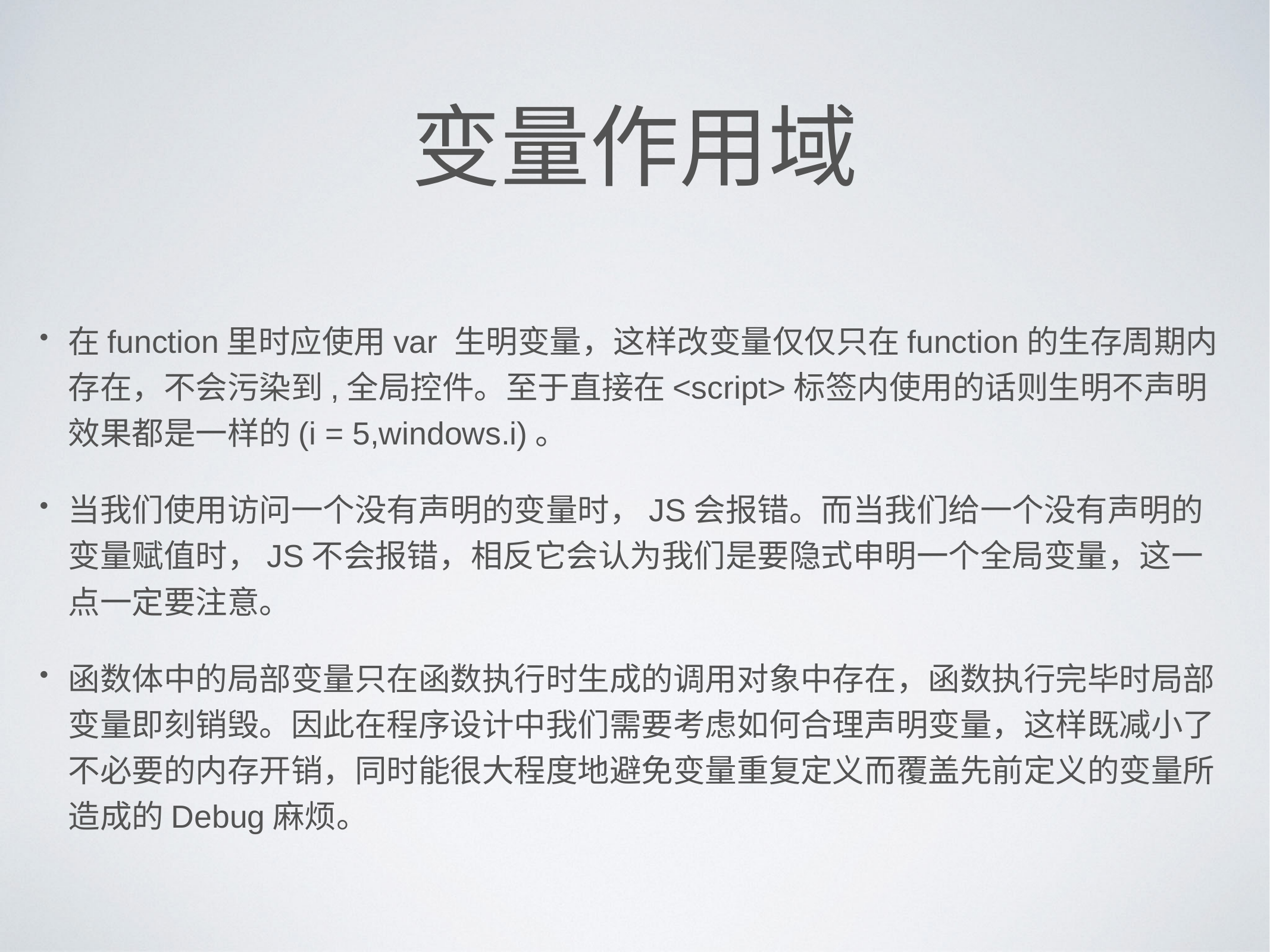

# 变量作用域
在function里时应使用var 生明变量，这样改变量仅仅只在function的生存周期内存在，不会污染到,全局控件。至于直接在<script>标签内使用的话则生明不声明效果都是一样的(i = 5,windows.i)。
当我们使用访问一个没有声明的变量时，JS会报错。而当我们给一个没有声明的变量赋值时，JS不会报错，相反它会认为我们是要隐式申明一个全局变量，这一点一定要注意。
函数体中的局部变量只在函数执行时生成的调用对象中存在，函数执行完毕时局部变量即刻销毁。因此在程序设计中我们需要考虑如何合理声明变量，这样既减小了不必要的内存开销，同时能很大程度地避免变量重复定义而覆盖先前定义的变量所造成的Debug麻烦。